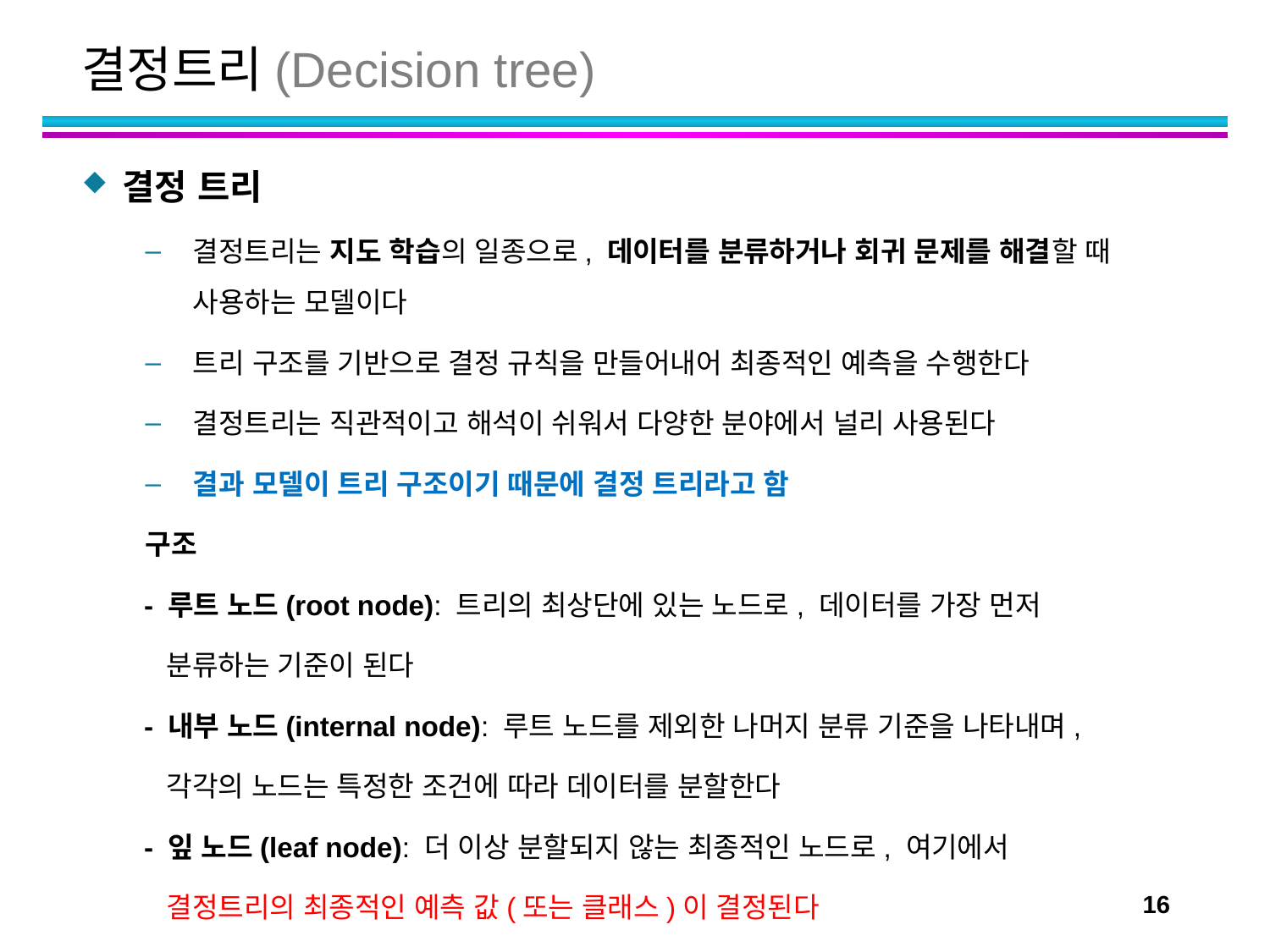

결정트리(Decision tree)
결정 트리
결정트리는 지도 학습의 일종으로, 데이터를 분류하거나 회귀 문제를 해결할 때 사용하는 모델이다
트리 구조를 기반으로 결정 규칙을 만들어내어 최종적인 예측을 수행한다
결정트리는 직관적이고 해석이 쉬워서 다양한 분야에서 널리 사용된다
결과 모델이 트리 구조이기 때문에 결정 트리라고 함
구조
  - 루트 노드(root node): 트리의 최상단에 있는 노드로, 데이터를 가장 먼저
    분류하는 기준이 된다
  - 내부 노드(internal node): 루트 노드를 제외한 나머지 분류 기준을 나타내며,
    각각의 노드는 특정한 조건에 따라 데이터를 분할한다
  - 잎 노드(leaf node): 더 이상 분할되지 않는 최종적인 노드로, 여기에서
    결정트리의 최종적인 예측 값(또는 클래스)이 결정된다

16